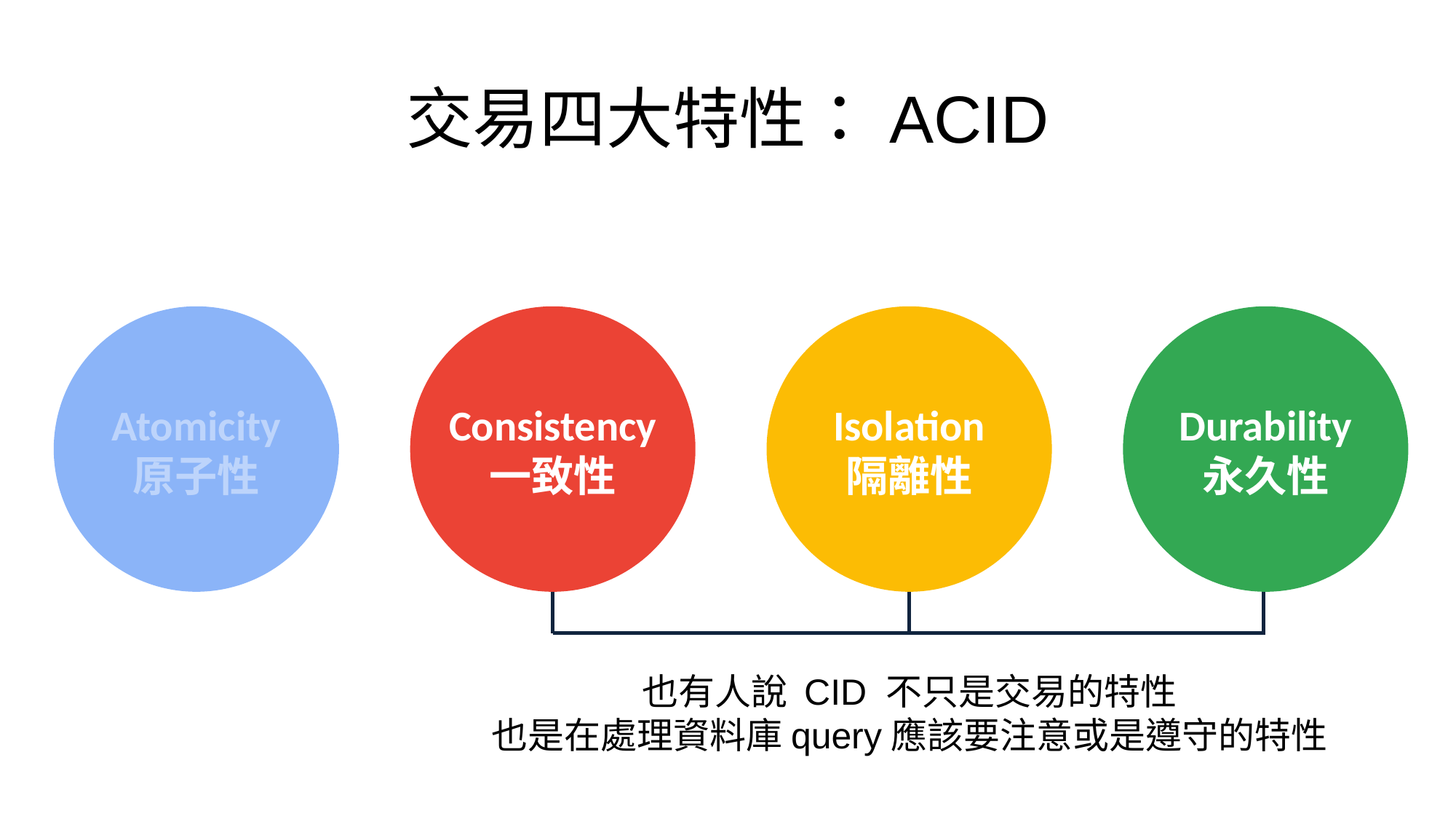

# 交易四大特性：ACID

Atomicity
原子性

Consistency
一致性

Isolation
隔離性

Durability
永久性
也有人說 CID 不只是交易的特性
也是在處理資料庫query應該要注意或是遵守的特性